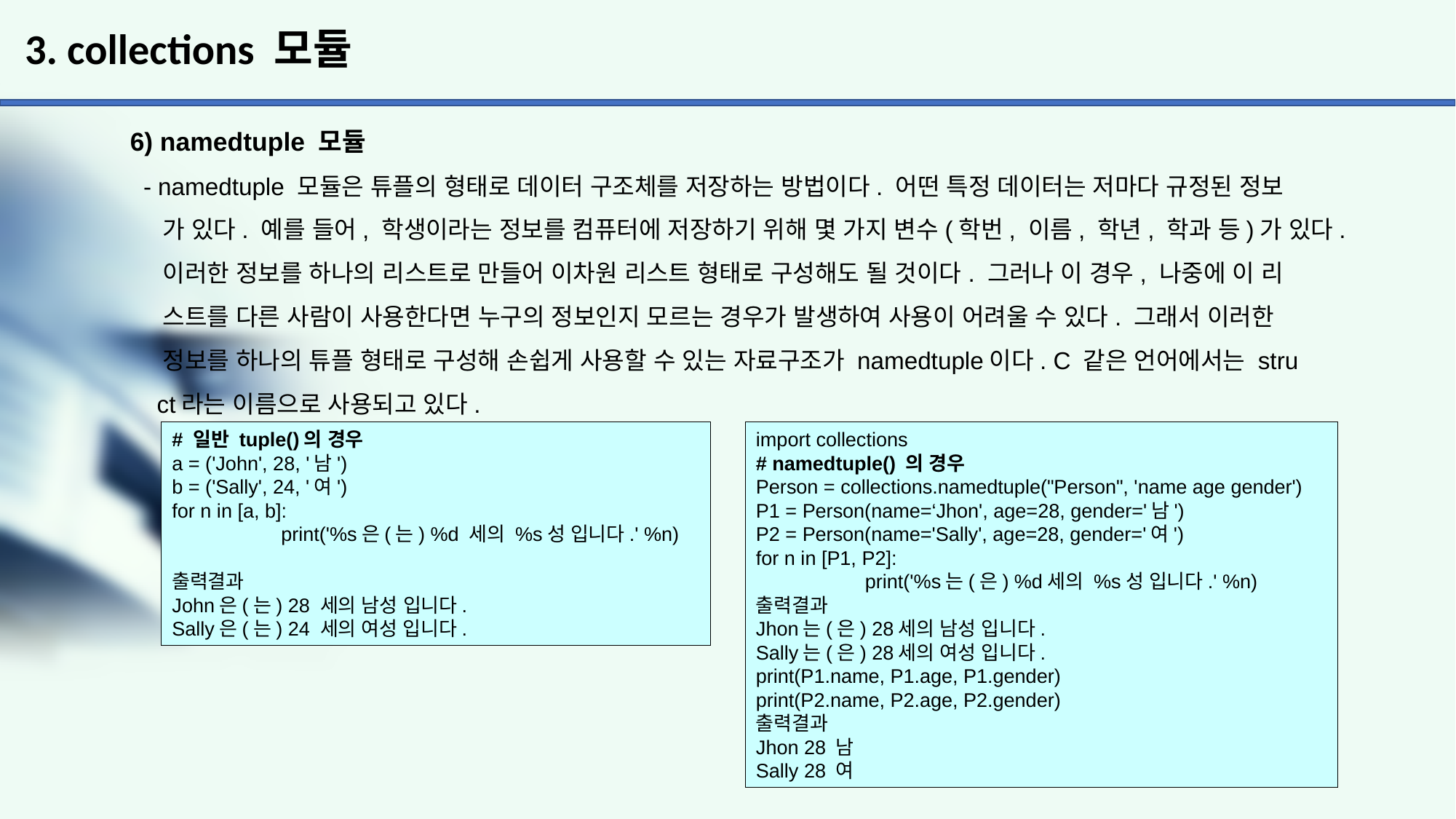

# 3. collections 모듈
6) namedtuple 모듈
  - namedtuple 모듈은 튜플의 형태로 데이터 구조체를 저장하는 방법이다. 어떤 특정 데이터는 저마다 규정된 정보
    가 있다. 예를 들어, 학생이라는 정보를 컴퓨터에 저장하기 위해 몇 가지 변수(학번, 이름, 학년, 학과 등)가 있다.
    이러한 정보를 하나의 리스트로 만들어 이차원 리스트 형태로 구성해도 될 것이다. 그러나 이 경우, 나중에 이 리
    스트를 다른 사람이 사용한다면 누구의 정보인지 모르는 경우가 발생하여 사용이 어려울 수 있다. 그래서 이러한
    정보를 하나의 튜플 형태로 구성해 손쉽게 사용할 수 있는 자료구조가 namedtuple이다. C 같은 언어에서는 stru
    ct라는 이름으로 사용되고 있다.
# 일반 tuple()의 경우
a = ('John', 28, '남')
b = ('Sally', 24, '여')
for n in [a, b]:
	print('%s은(는) %d 세의 %s성 입니다.' %n)

출력결과
John은(는) 28 세의 남성 입니다.
Sally은(는) 24 세의 여성 입니다.
import collections
# namedtuple() 의 경우
Person = collections.namedtuple("Person", 'name age gender')
P1 = Person(name=‘Jhon', age=28, gender='남')
P2 = Person(name='Sally', age=28, gender='여')
for n in [P1, P2]:
	print('%s는(은) %d세의 %s성 입니다.' %n)
출력결과
Jhon는(은) 28세의 남성 입니다.
Sally는(은) 28세의 여성 입니다.
print(P1.name, P1.age, P1.gender)
print(P2.name, P2.age, P2.gender)
출력결과
Jhon 28 남
Sally 28 여